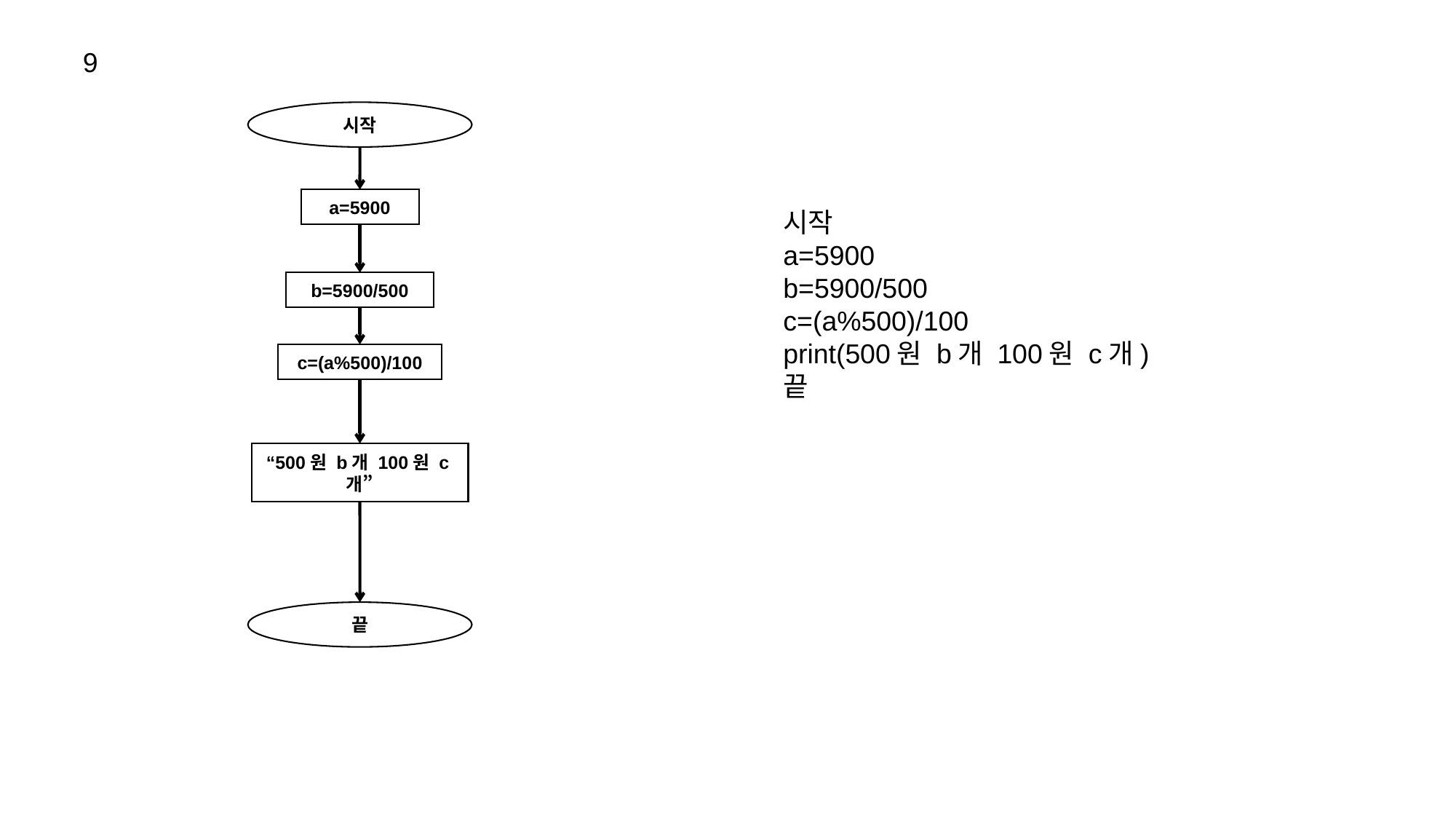

9
시작
a=5900
시작
a=5900
b=5900/500
c=(a%500)/100
print(500원 b개 100원 c개)
끝
b=5900/500
c=(a%500)/100
“500원 b개 100원 c개”
끝